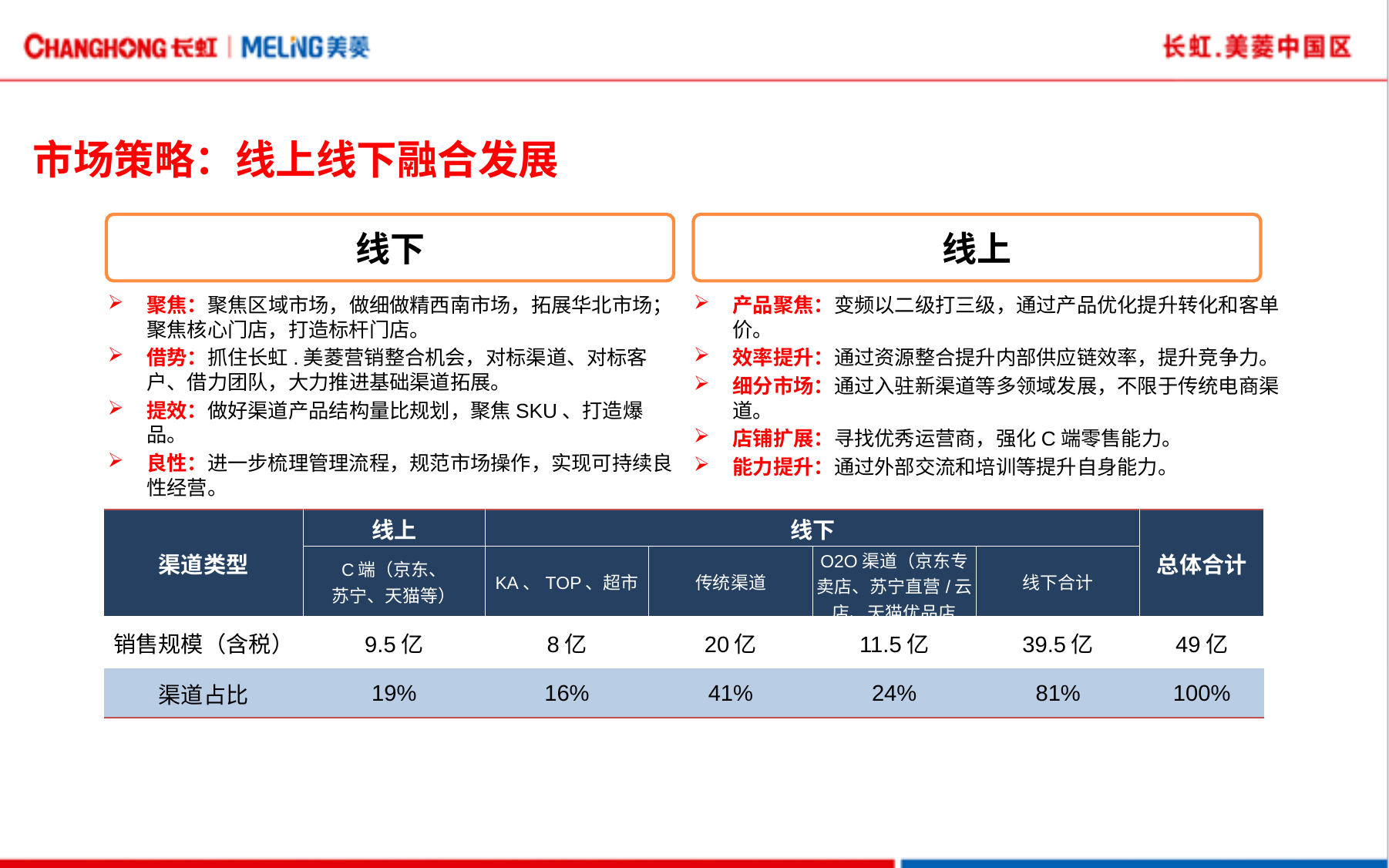

市场策略：线上线下融合发展
线下
线上
聚焦：聚焦区域市场，做细做精西南市场，拓展华北市场；聚焦核心门店，打造标杆门店。
借势：抓住长虹.美菱营销整合机会，对标渠道、对标客户、借力团队，大力推进基础渠道拓展。
提效：做好渠道产品结构量比规划，聚焦SKU、打造爆品。
良性：进一步梳理管理流程，规范市场操作，实现可持续良性经营。
产品聚焦：变频以二级打三级，通过产品优化提升转化和客单价。
效率提升：通过资源整合提升内部供应链效率，提升竞争力。
细分市场：通过入驻新渠道等多领域发展，不限于传统电商渠道。
店铺扩展：寻找优秀运营商，强化C端零售能力。
能力提升：通过外部交流和培训等提升自身能力。
| 渠道类型 | 线上 | 线下 |  |  |  | 总体合计 |
| --- | --- | --- | --- | --- | --- | --- |
|  | C端（京东、 苏宁、天猫等） | KA、TOP、超市 | 传统渠道 | O2O渠道（京东专卖店、苏宁直营/云店、天猫优品店 | 线下合计 |  |
| 销售规模（含税） | 9.5亿 | 8亿 | 20亿 | 11.5亿 | 39.5亿 | 49亿 |
| 渠道占比 | 19% | 16% | 41% | 24% | 81% | 100% |